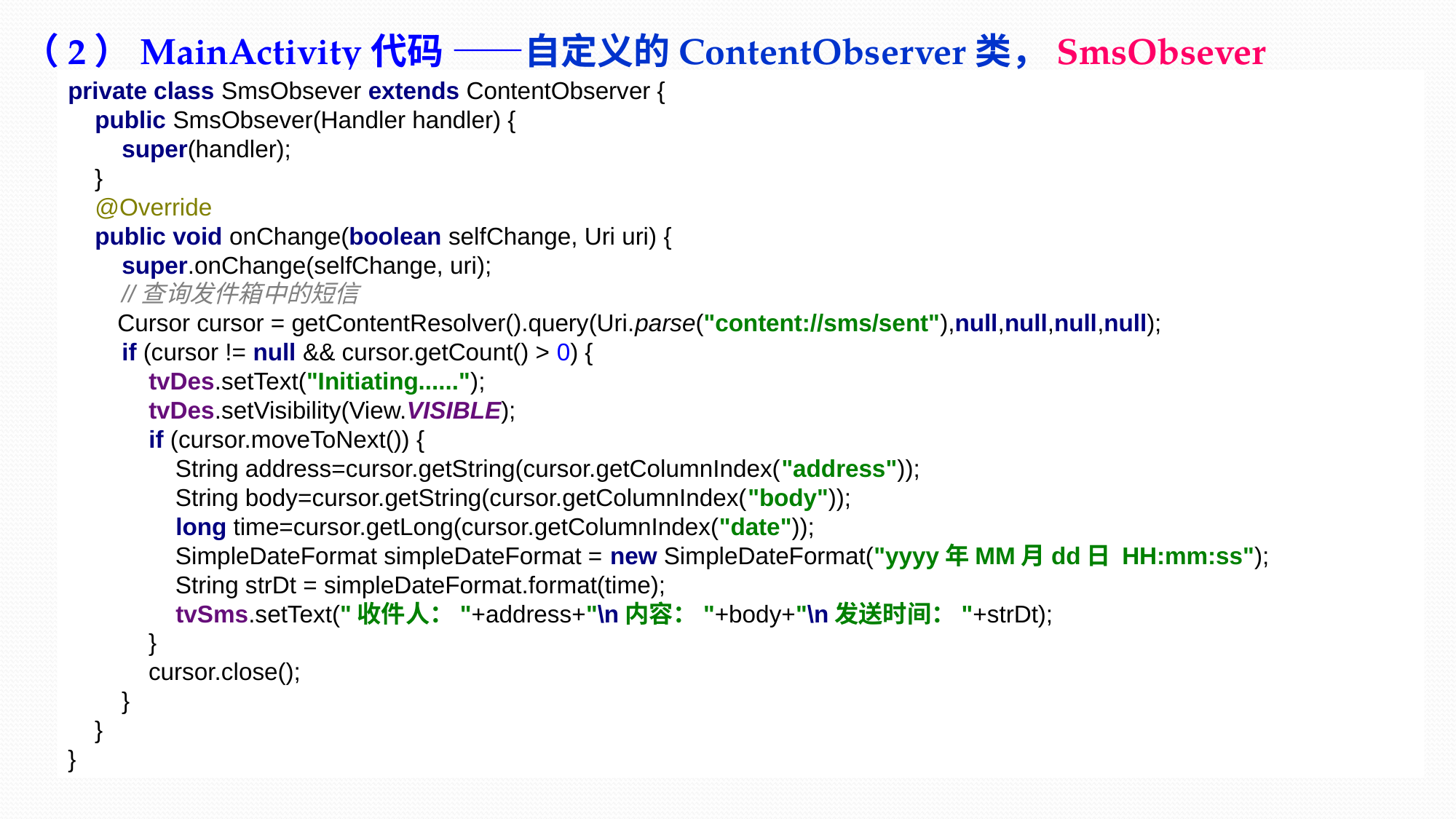

（2）MainActivity代码 ——自定义的ContentObserver类，SmsObsever
private class SmsObsever extends ContentObserver {
    public SmsObsever(Handler handler) {
        super(handler);
    }
    @Override
    public void onChange(boolean selfChange, Uri uri) {
        super.onChange(selfChange, uri);
        //查询发件箱中的短信
        Cursor cursor = getContentResolver().query(Uri.parse("content://sms/sent"),null,null,null,null);
        if (cursor != null && cursor.getCount() > 0) {
            tvDes.setText("Initiating......");
            tvDes.setVisibility(View.VISIBLE);
            if (cursor.moveToNext()) {
                String address=cursor.getString(cursor.getColumnIndex("address"));
                String body=cursor.getString(cursor.getColumnIndex("body"));
                long time=cursor.getLong(cursor.getColumnIndex("date"));
                SimpleDateFormat simpleDateFormat = new SimpleDateFormat("yyyy年MM月dd日 HH:mm:ss");
                String strDt = simpleDateFormat.format(time);
                tvSms.setText("收件人："+address+"\n内容："+body+"\n发送时间："+strDt);
            }
            cursor.close();
        }
    }
}